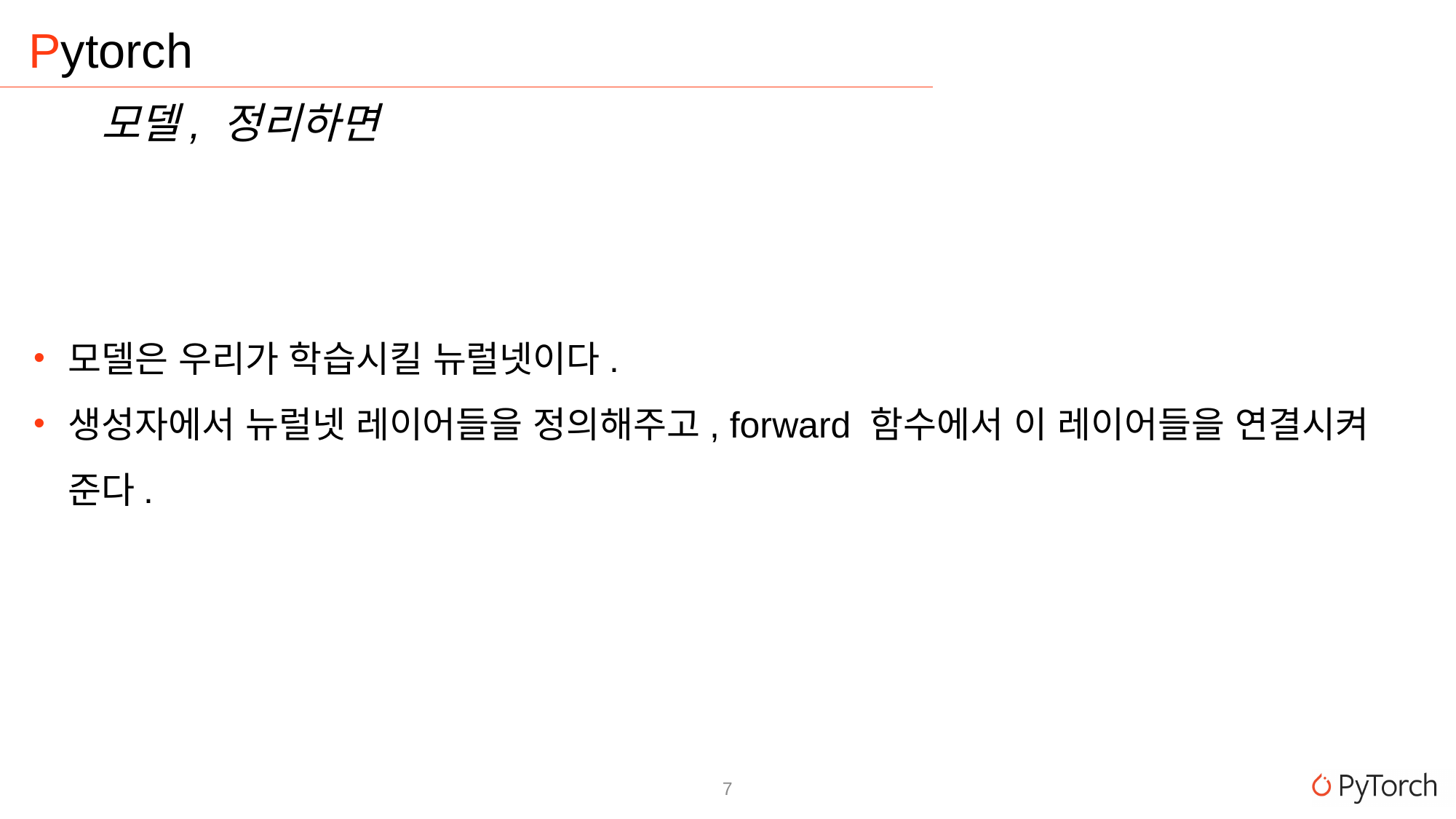

# Pytorch
모델, 정리하면
모델은 우리가 학습시킬 뉴럴넷이다.
생성자에서 뉴럴넷 레이어들을 정의해주고, forward 함수에서 이 레이어들을 연결시켜 준다.
7